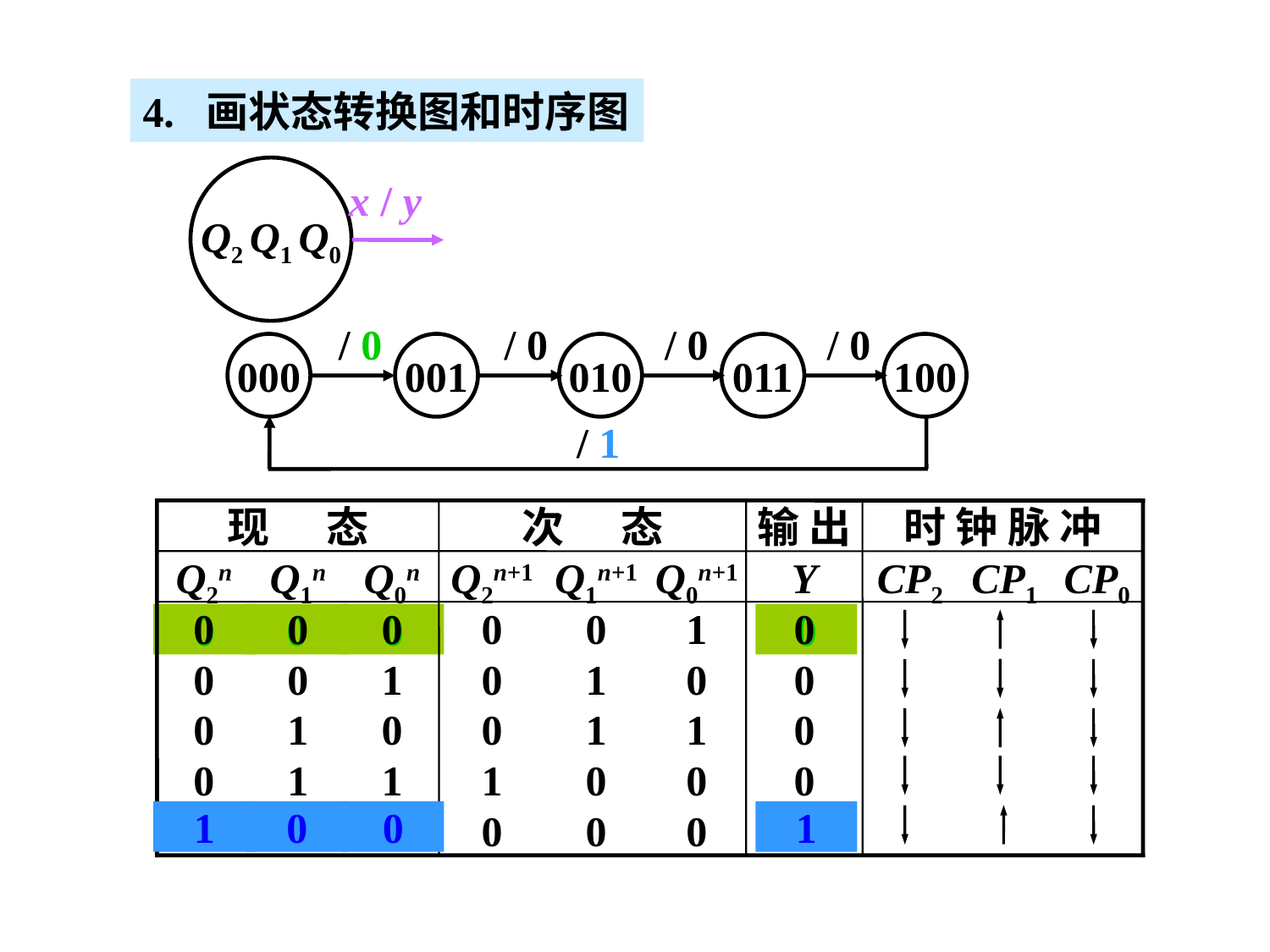

4.  画状态转换图和时序图
Q2 Q1 Q0
x / y

/ 0
/ 0
/ 0
/ 0
000
001
010
011
100

/ 1

现      态

次      态

输 出

时 钟 脉 冲

Q2n
Q1n
Q0n
Q2n+1
Q1n+1
Q0n+1
Y
CP2
CP1
CP0
0

0
0
0
0
1
0

0
0
1
0
1
0
0

0
1
0
0
1
1
0

0
1
1
1
0
0
0

1
0
0
0
0
0
1

0
0
0
0
1
0
0
1